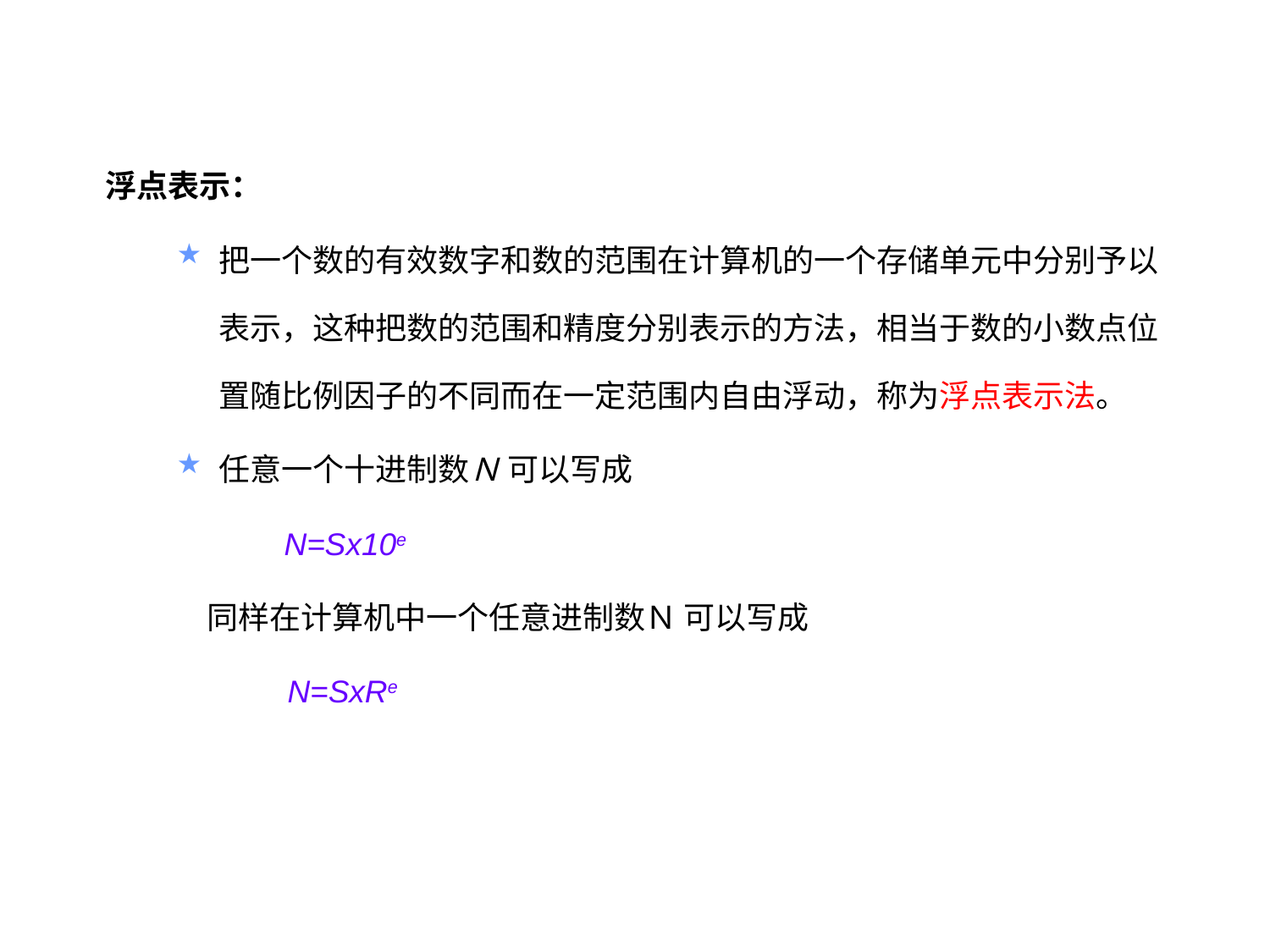

浮点表示：
把一个数的有效数字和数的范围在计算机的一个存储单元中分别予以表示，这种把数的范围和精度分别表示的方法，相当于数的小数点位置随比例因子的不同而在一定范围内自由浮动，称为浮点表示法。
任意一个十进制数Ｎ 可以写成
   　　　       N=Sx10e
     　    同样在计算机中一个任意进制数Ｎ 可以写成
    　　　　  N=SxRe